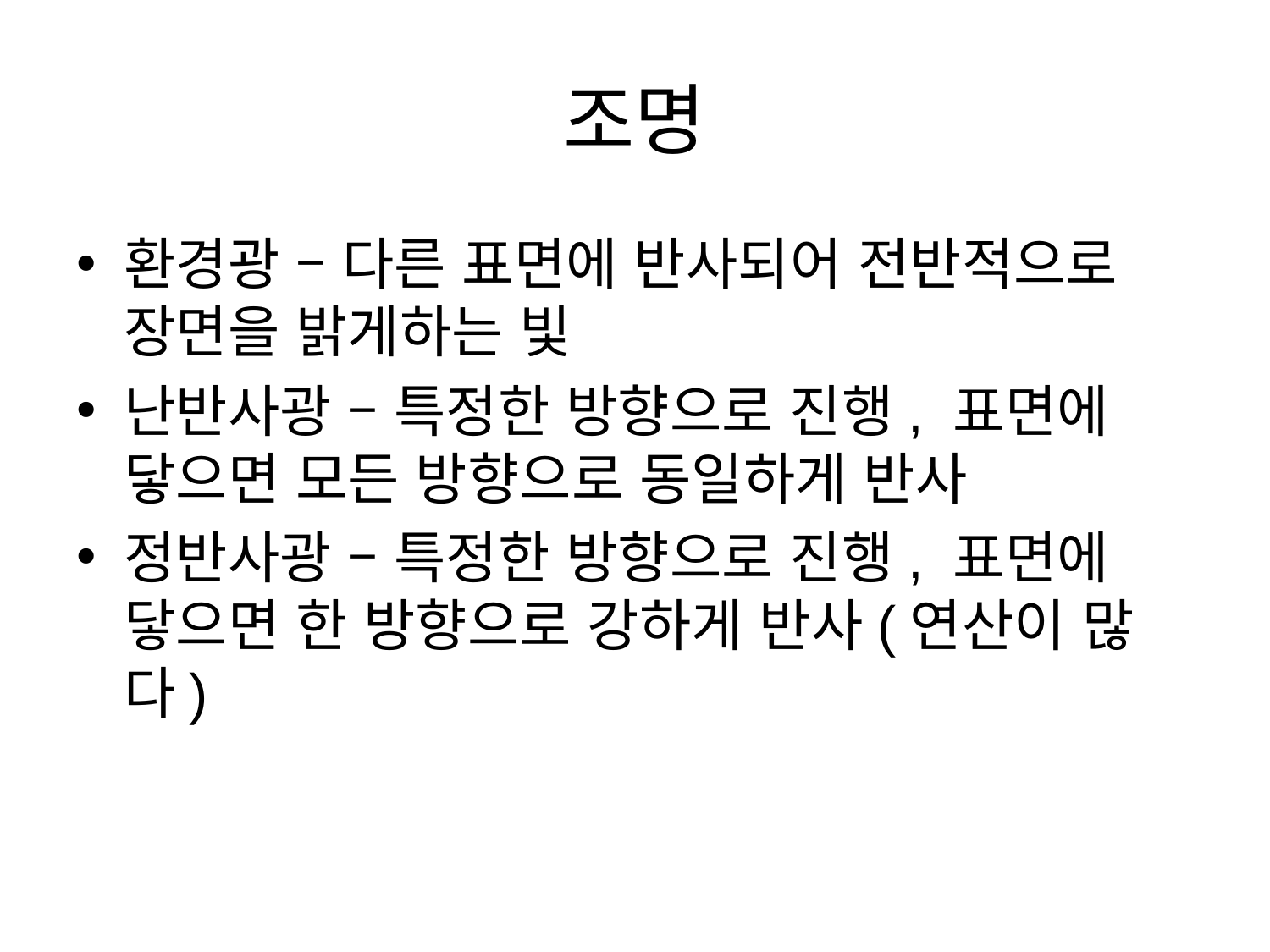

# 조명
환경광 – 다른 표면에 반사되어 전반적으로 장면을 밝게하는 빛
난반사광 – 특정한 방향으로 진행, 표면에 닿으면 모든 방향으로 동일하게 반사
정반사광 – 특정한 방향으로 진행, 표면에 닿으면 한 방향으로 강하게 반사(연산이 많다)